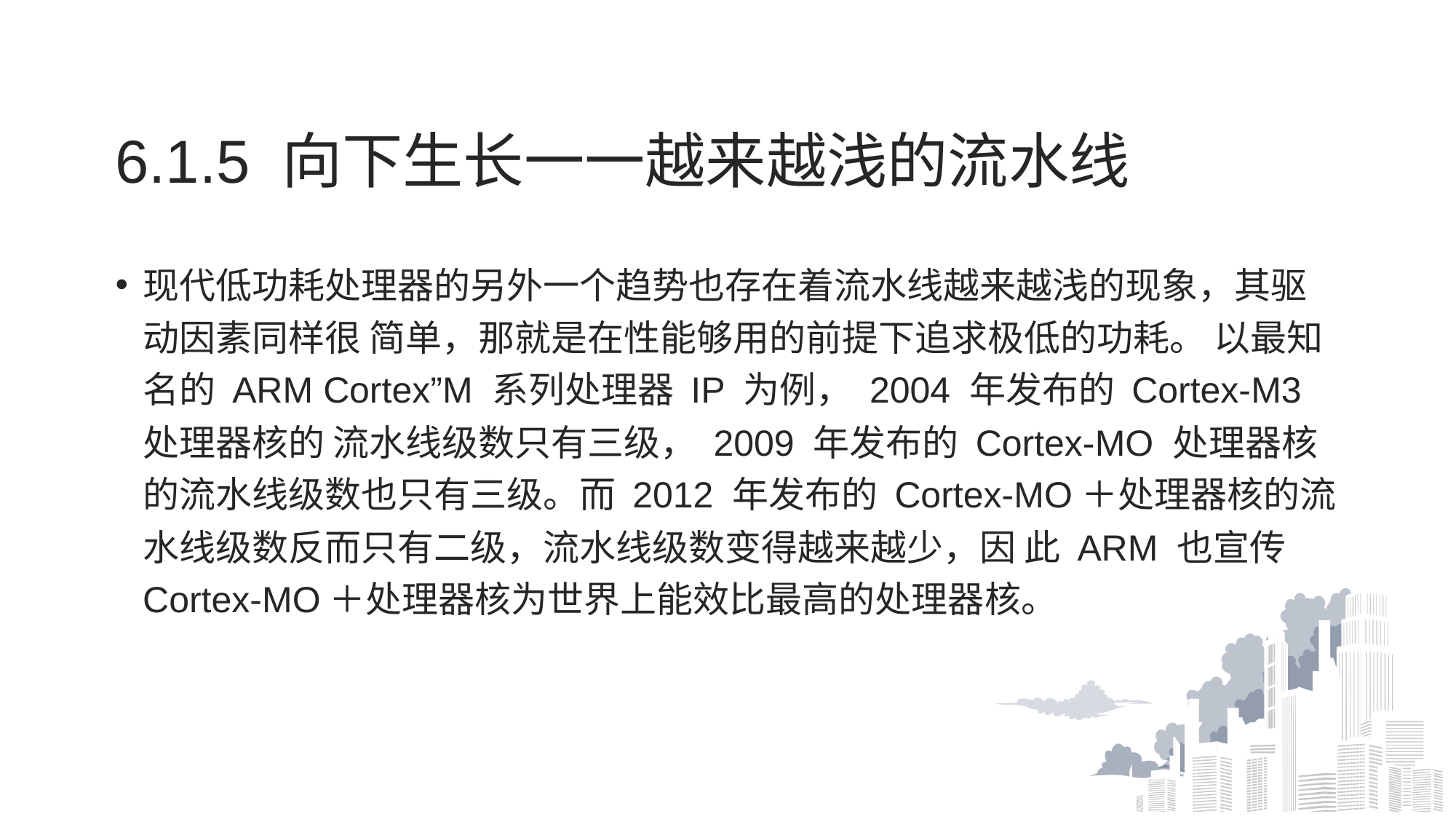

# 6.1.5 向下生长一一越来越浅的流水线
现代低功耗处理器的另外一个趋势也存在着流水线越来越浅的现象，其驱动因素同样很 简单，那就是在性能够用的前提下追求极低的功耗。 以最知名的 ARM Cortex”M 系列处理器 IP 为例， 2004 年发布的 Cortex-M3 处理器核的 流水线级数只有三级， 2009 年发布的 Cortex-MO 处理器核的流水线级数也只有三级。而 2012 年发布的 Cortex-MO＋处理器核的流水线级数反而只有二级，流水线级数变得越来越少，因 此 ARM 也宣传 Cortex-MO＋处理器核为世界上能效比最高的处理器核。